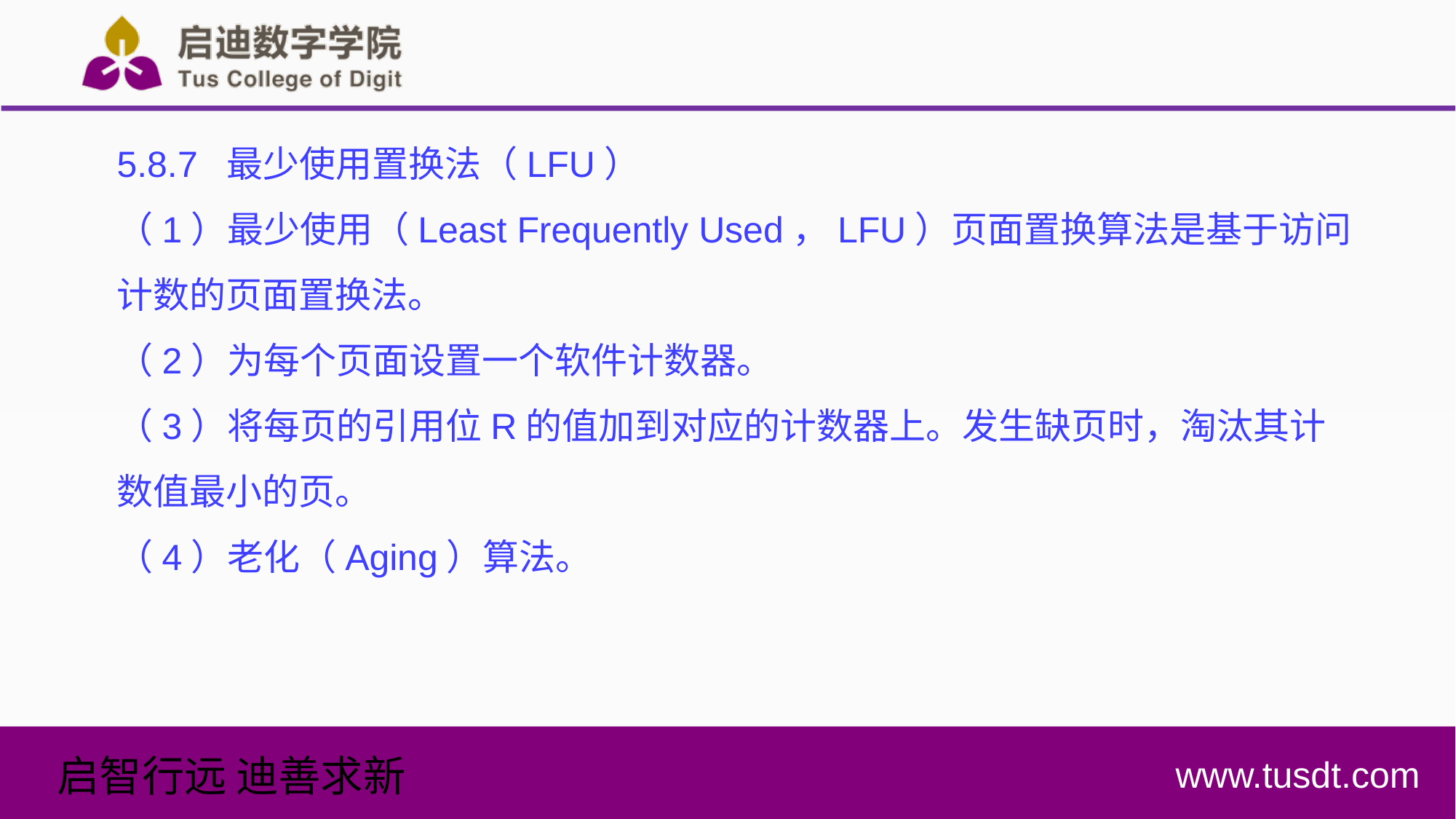

5.8.7  最少使用置换法（LFU）
（1）最少使用（Least Frequently Used，LFU）页面置换算法是基于访问计数的页面置换法。
（2）为每个页面设置一个软件计数器。
（3）将每页的引用位R的值加到对应的计数器上。发生缺页时，淘汰其计数值最小的页。
（4）老化（Aging）算法。